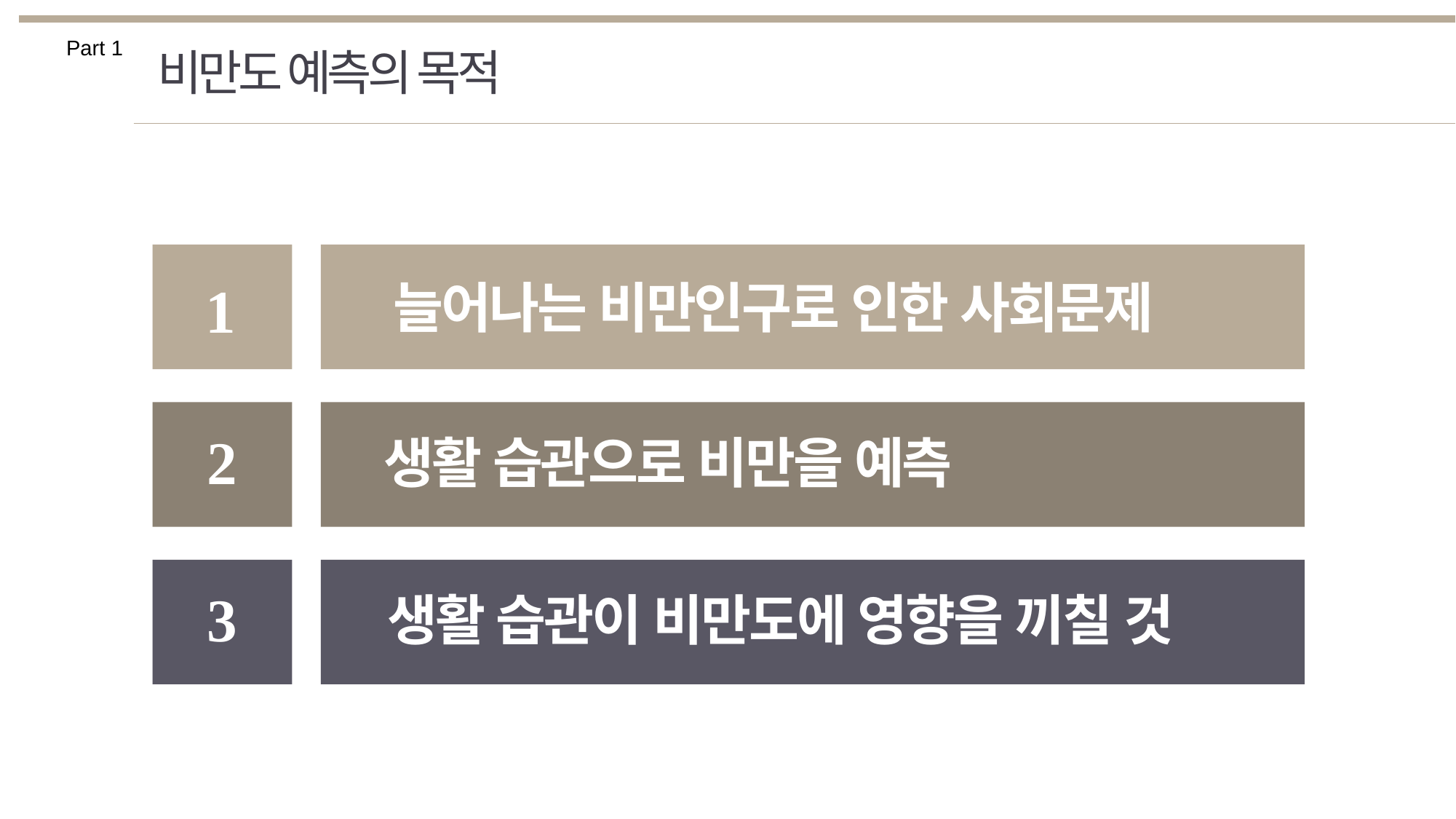

Part 1
비만도 예측의 목적

1
늘어나는 비만인구로 인한 사회문제

2
생활 습관으로 비만을 예측

3
생활 습관이 비만도에 영향을 끼칠 것